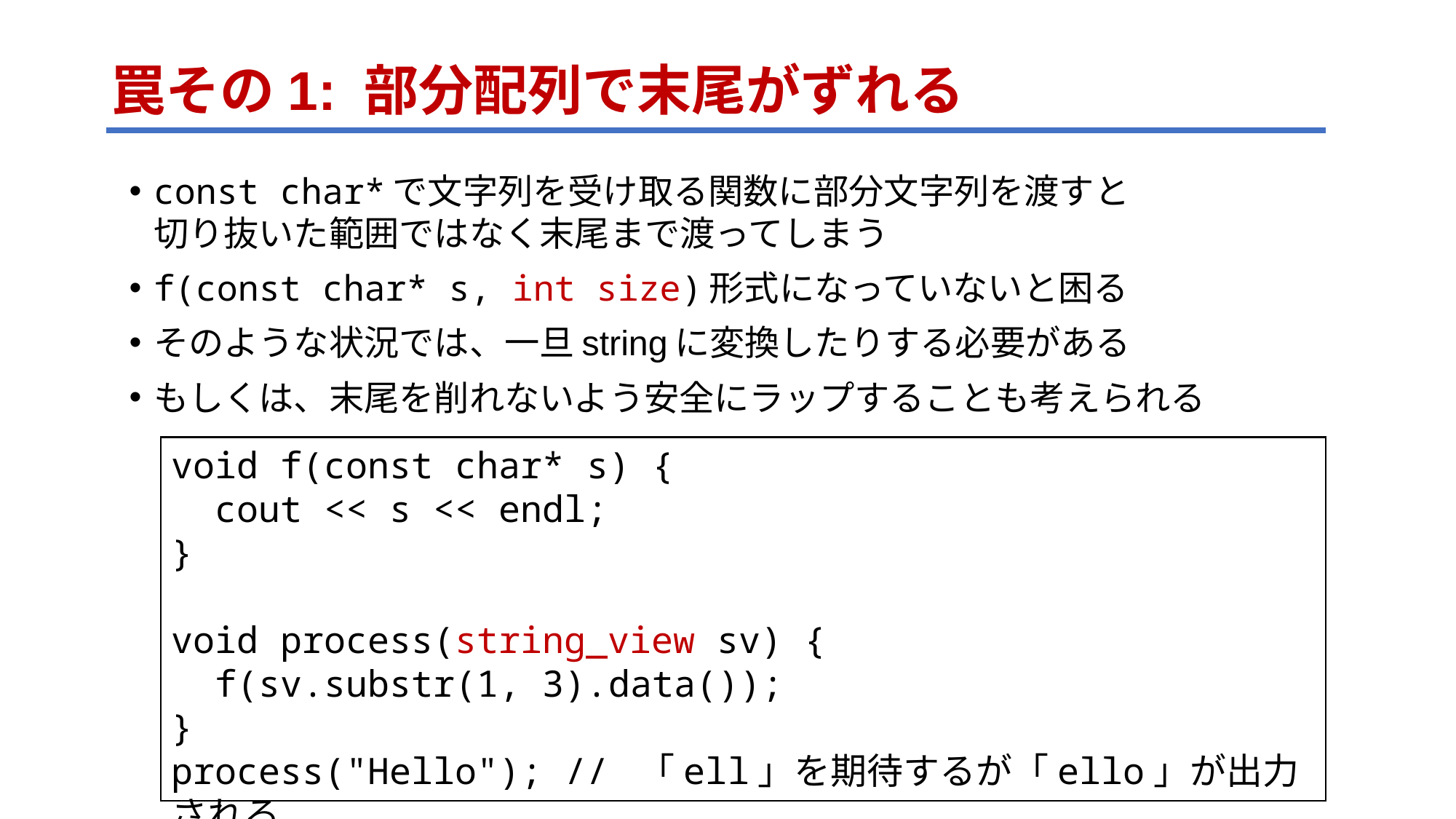

# 罠その1: 部分配列で末尾がずれる
const char*で文字列を受け取る関数に部分文字列を渡すと
切り抜いた範囲ではなく末尾まで渡ってしまう
f(const char* s, int size)形式になっていないと困る
そのような状況では、一旦stringに変換したりする必要がある
もしくは、末尾を削れないよう安全にラップすることも考えられる
void f(const char* s) {
  cout << s << endl;
}

void process(string_view sv) {
  f(sv.substr(1, 3).data());
}
process("Hello"); // 「ell」を期待するが「ello」が出力される